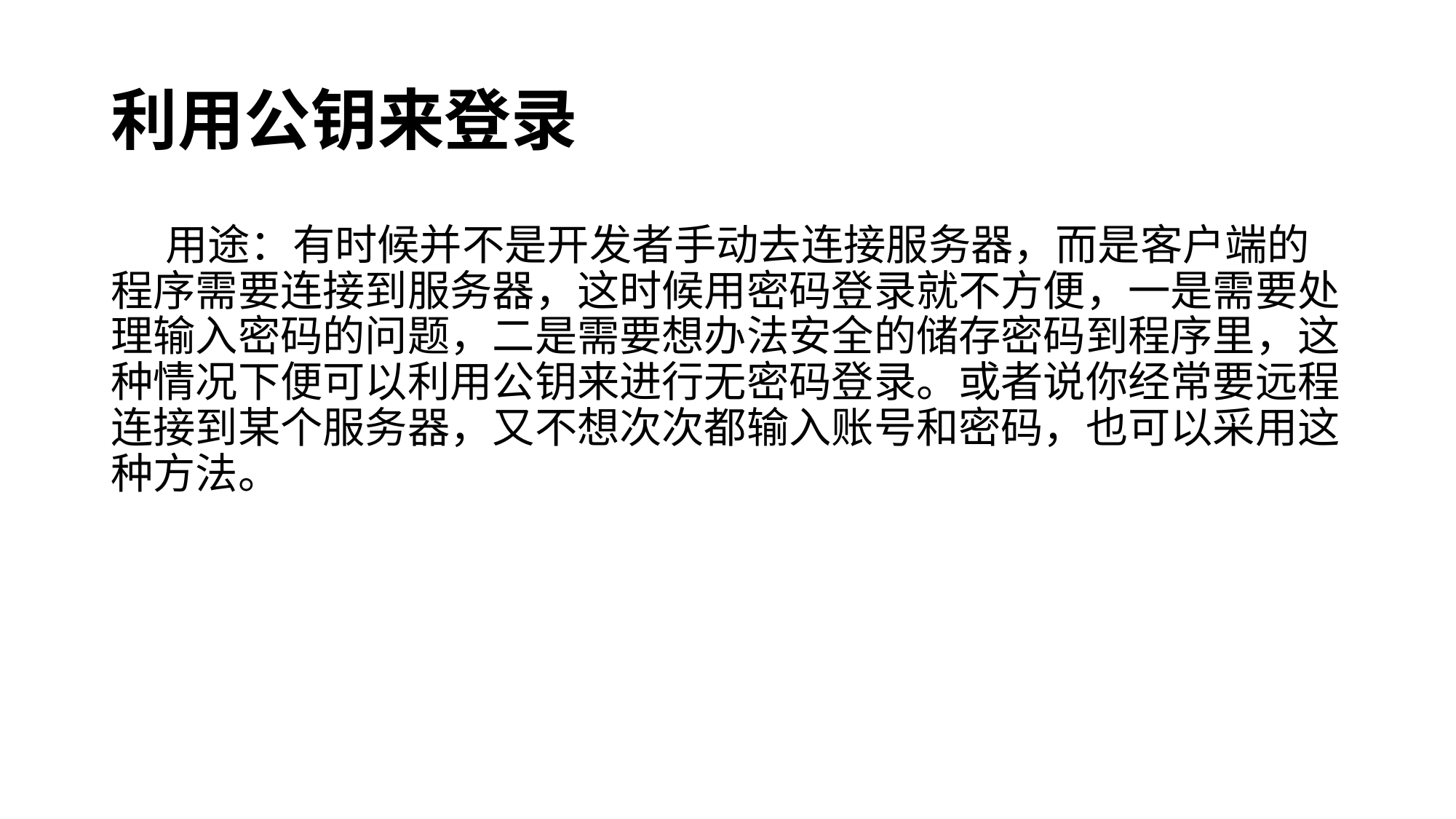

# 利用公钥来登录
用途：有时候并不是开发者手动去连接服务器，而是客户端的程序需要连接到服务器，这时候用密码登录就不方便，一是需要处理输入密码的问题，二是需要想办法安全的储存密码到程序里，这种情况下便可以利用公钥来进行无密码登录。或者说你经常要远程连接到某个服务器，又不想次次都输入账号和密码，也可以采用这种方法。